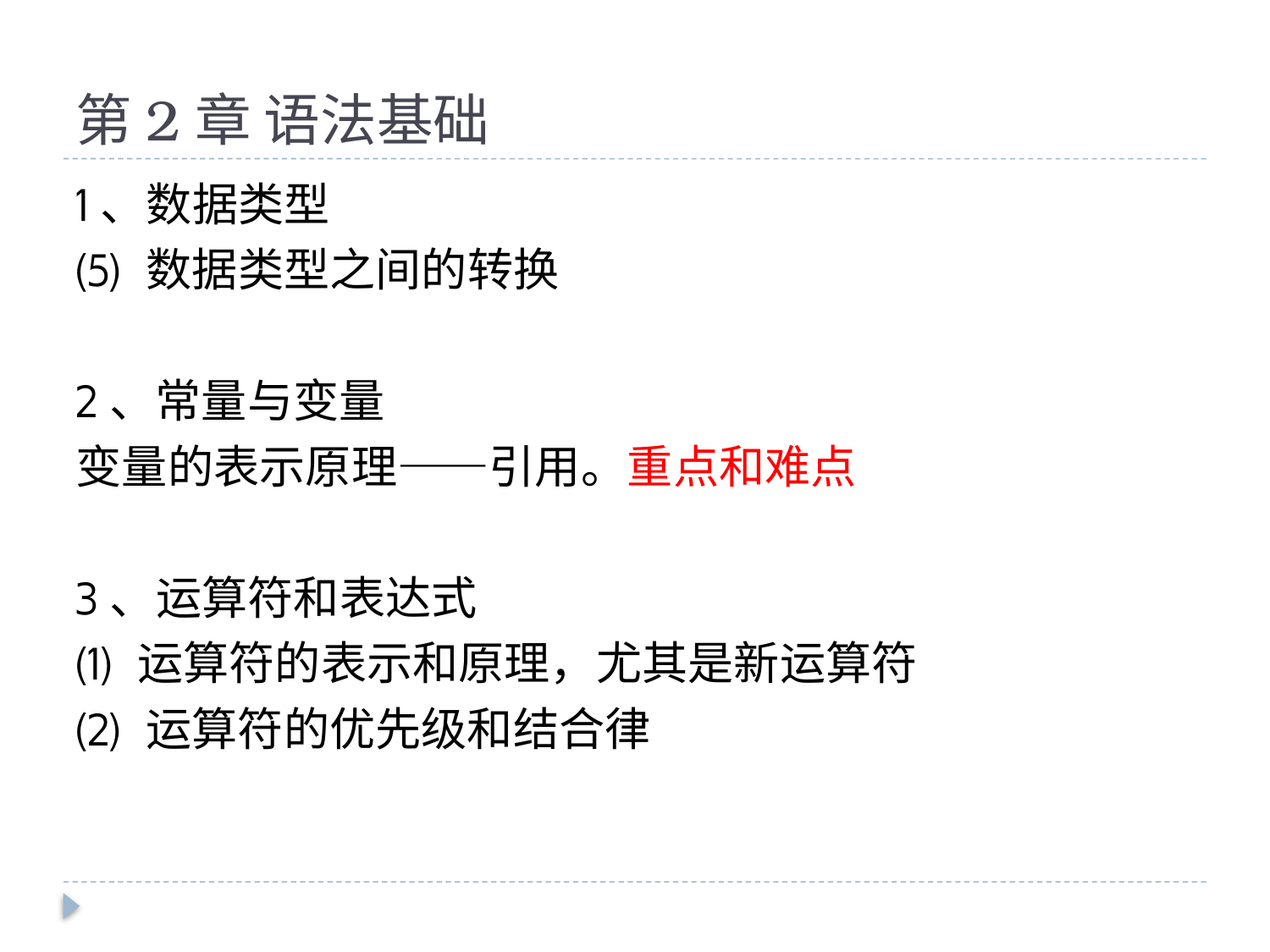

# 第2章 语法基础
1、数据类型
(5) 数据类型之间的转换

2、常量与变量
变量的表示原理——引用。重点和难点

3、运算符和表达式
(1) 运算符的表示和原理，尤其是新运算符
(2) 运算符的优先级和结合律